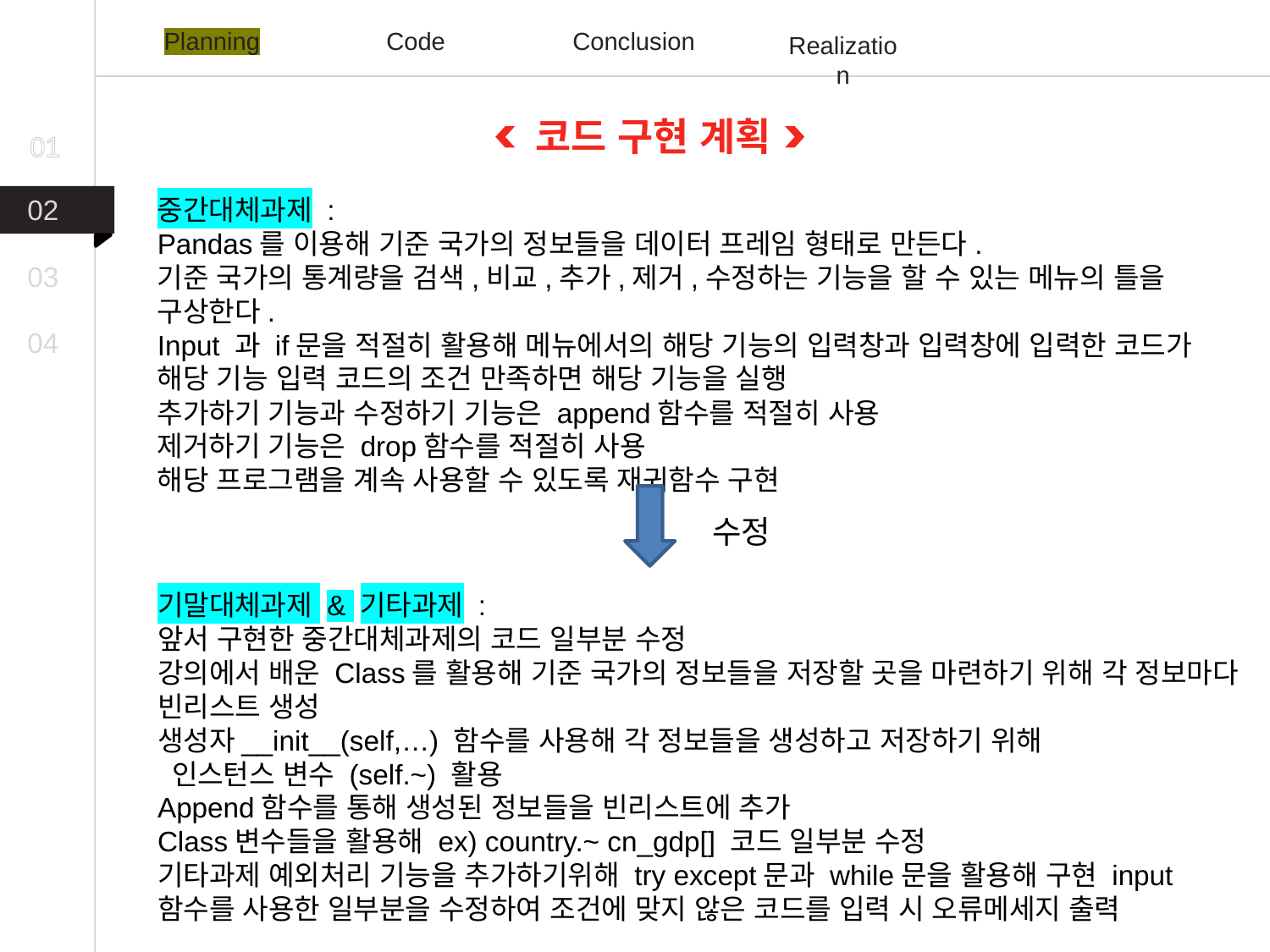

Planning
Code
Conclusion
Realization
코드 구현 계획
01

중간대체과제 :
Pandas를 이용해 기준 국가의 정보들을 데이터 프레임 형태로 만든다.
기준 국가의 통계량을 검색,비교,추가,제거,수정하는 기능을 할 수 있는 메뉴의 틀을 구상한다.
Input 과 if문을 적절히 활용해 메뉴에서의 해당 기능의 입력창과 입력창에 입력한 코드가
해당 기능 입력 코드의 조건 만족하면 해당 기능을 실행
추가하기 기능과 수정하기 기능은 append함수를 적절히 사용
제거하기 기능은 drop함수를 적절히 사용
해당 프로그램을 계속 사용할 수 있도록 재귀함수 구현

02

03
04

수정
기말대체과제 & 기타과제 :
앞서 구현한 중간대체과제의 코드 일부분 수정
강의에서 배운 Class를 활용해 기준 국가의 정보들을 저장할 곳을 마련하기 위해 각 정보마다 빈리스트 생성
생성자__init__(self,…) 함수를 사용해 각 정보들을 생성하고 저장하기 위해
 인스턴스 변수 (self.~) 활용
Append함수를 통해 생성된 정보들을 빈리스트에 추가
Class변수들을 활용해 ex) country.~ cn_gdp[] 코드 일부분 수정
기타과제 예외처리 기능을 추가하기위해 try except문과 while문을 활용해 구현 input 함수를 사용한 일부분을 수정하여 조건에 맞지 않은 코드를 입력 시 오류메세지 출력